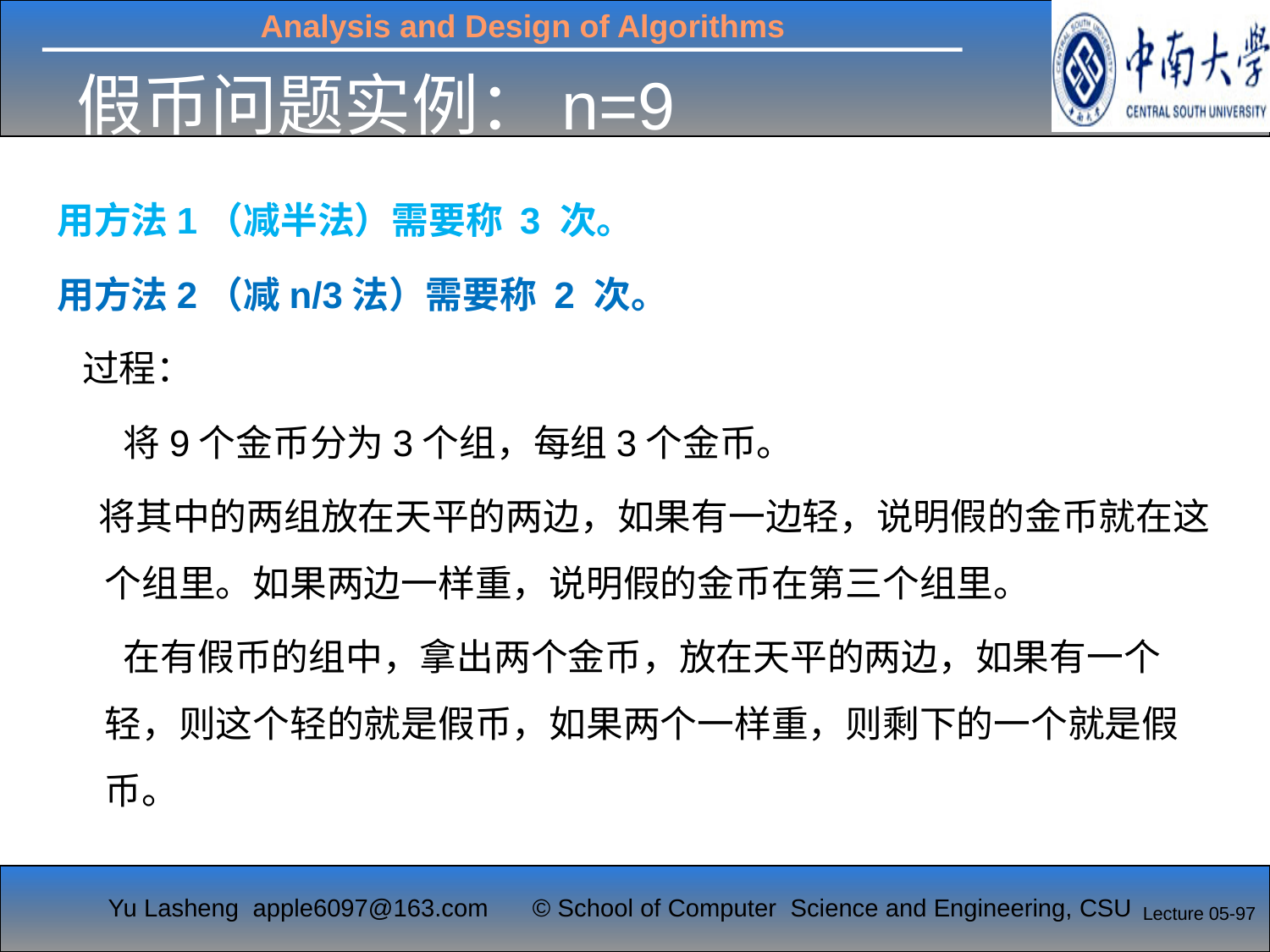

# 假币问题实例：n=9
用方法1（减半法）需要称 3 次。
用方法2（减n/3法）需要称 2 次。
  过程：
       将9个金币分为3个组，每组3个金币。
    将其中的两组放在天平的两边，如果有一边轻，说明假的金币就在这个组里。如果两边一样重，说明假的金币在第三个组里。
       在有假币的组中，拿出两个金币，放在天平的两边，如果有一个轻，则这个轻的就是假币，如果两个一样重，则剩下的一个就是假币。
Lecture 05-97